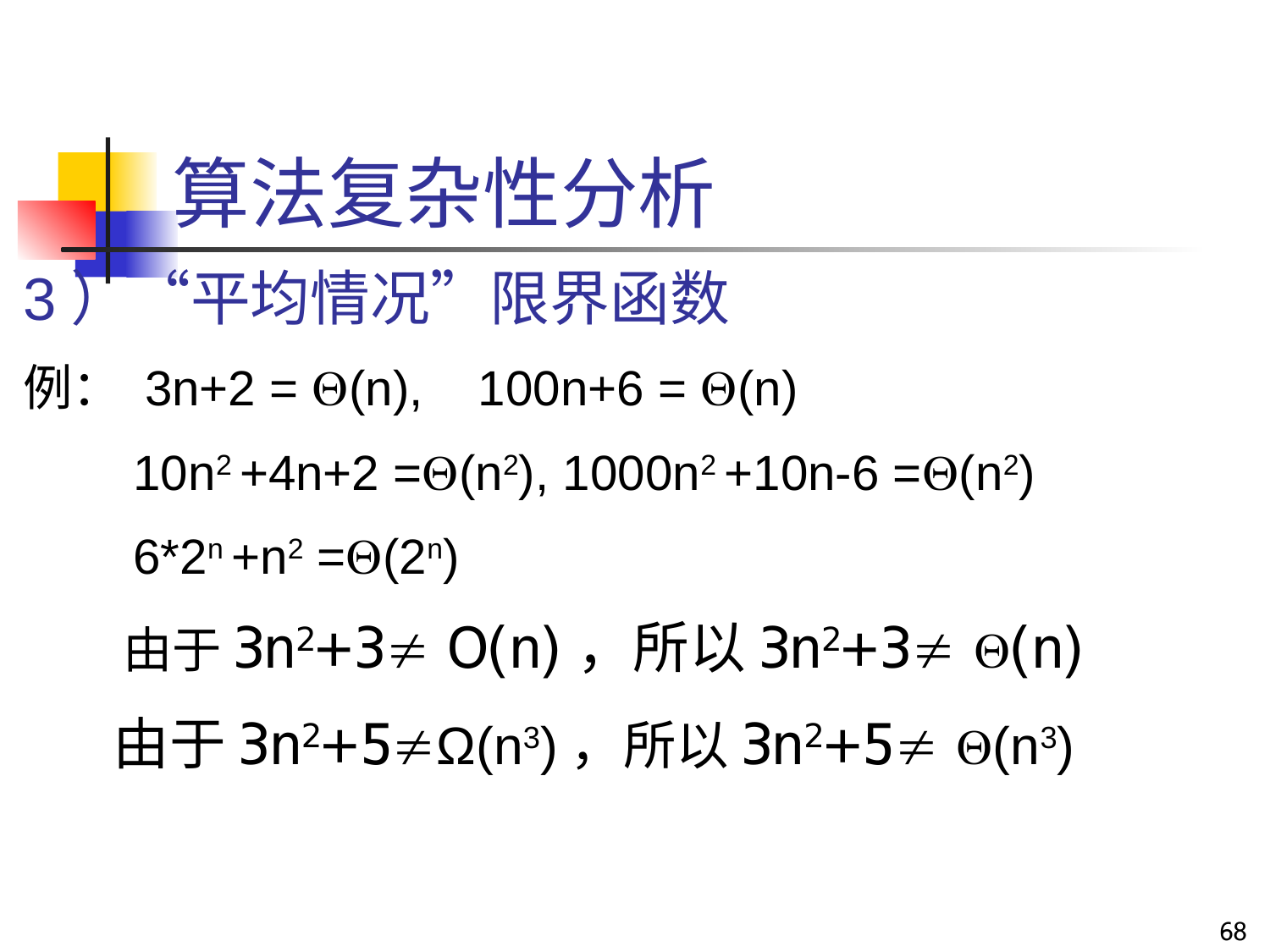

# 算法复杂性分析
3）“平均情况”限界函数
例： 3n+2 = Θ(n),    100n+6 = Θ(n)
        10n2 +4n+2 =Θ(n2), 1000n2 +10n-6 =Θ(n2)
        6*2n +n2 =Θ(2n)
        由于3n2+3≠ O(n)，所以3n2+3≠ Θ(n)
      由于3n2+5≠Ω(n3)，所以3n2+5≠ Θ(n3)
68